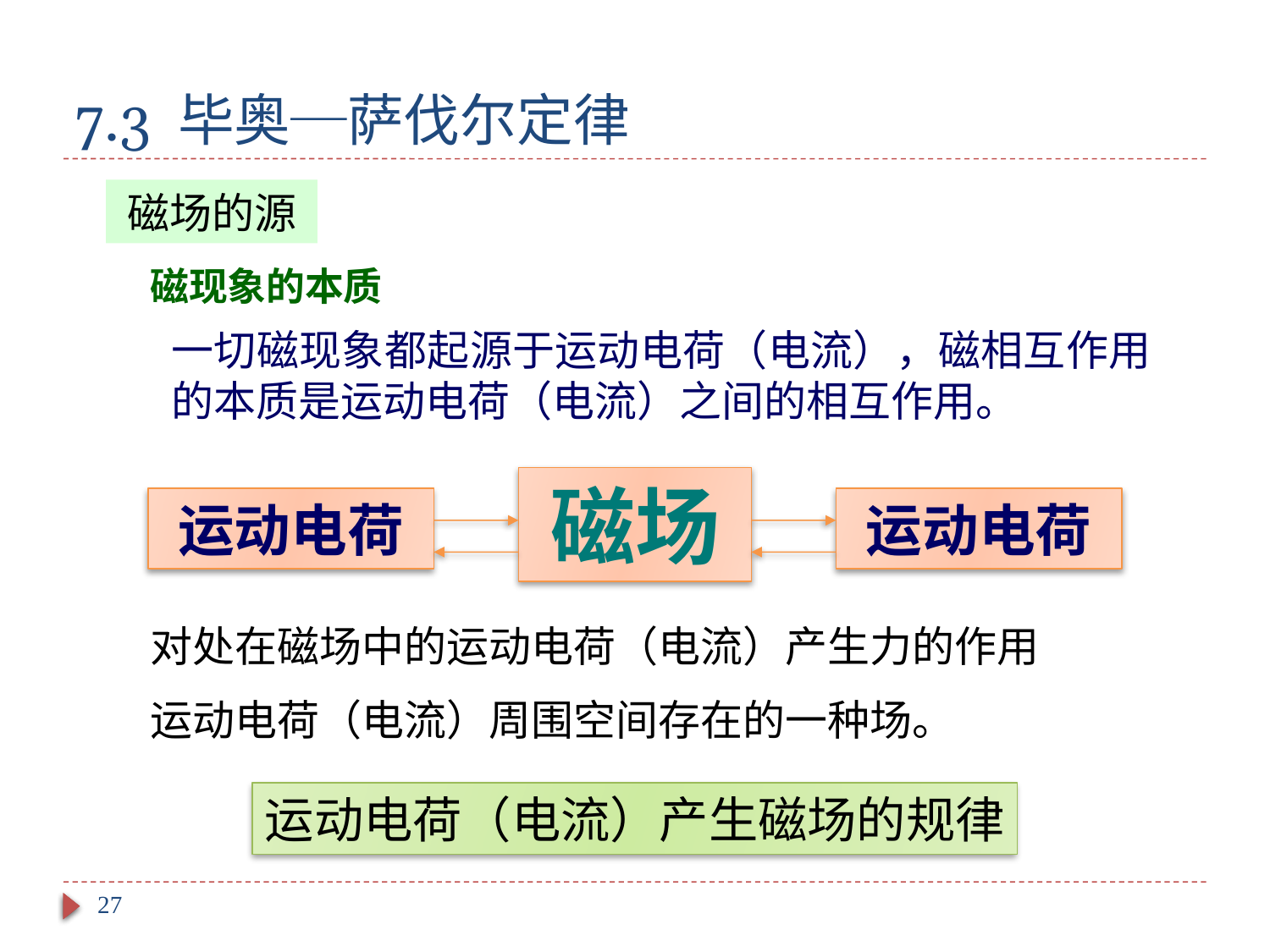

# 7.3 毕奥─萨伐尔定律
磁场的源
磁现象的本质
一切磁现象都起源于运动电荷（电流），磁相互作用的本质是运动电荷（电流）之间的相互作用。
磁场
运动电荷
运动电荷

对处在磁场中的运动电荷（电流）产生力的作用
运动电荷（电流）周围空间存在的一种场。
运动电荷（电流）产生磁场的规律
27